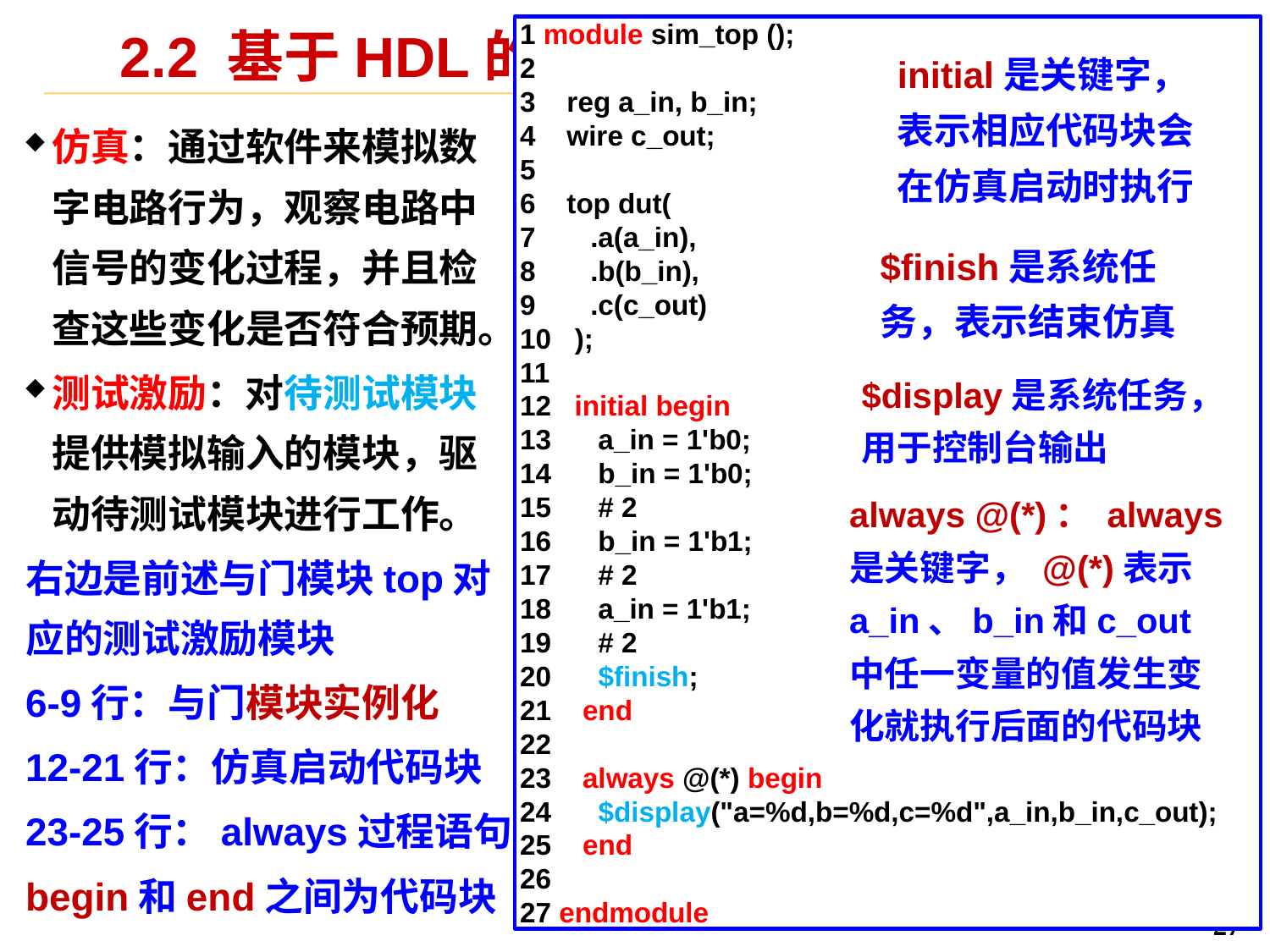

1 module sim_top ();
2
3    reg a_in, b_in;
4    wire c_out;
5
6    top dut(
7       .a(a_in),
8       .b(b_in),
9       .c(c_out)
10   );
11
12   initial begin
13      a_in = 1'b0;
14      b_in = 1'b0;
15      # 2
16      b_in = 1'b1;
17      # 2
18      a_in = 1'b1;
19      # 2
20      $finish;
21    end
22
23    always @(*) begin
24      $display("a=%d,b=%d,c=%d",a_in,b_in,c_out);
25    end
26
27 endmodule
# 2.2 基于HDL的数字电路设计流程
initial是关键字，表示相应代码块会在仿真启动时执行
仿真：通过软件来模拟数字电路行为，观察电路中信号的变化过程，并且检查这些变化是否符合预期。
测试激励：对待测试模块提供模拟输入的模块，驱动待测试模块进行工作。
右边是前述与门模块top对应的测试激励模块
6-9行：与门模块实例化
12-21行：仿真启动代码块
23-25行：always过程语句
begin和end之间为代码块
$finish是系统任务，表示结束仿真
$display是系统任务，用于控制台输出
always @(*)： always是关键字， @(*)表示a_in、b_in和c_out中任一变量的值发生变化就执行后面的代码块
27